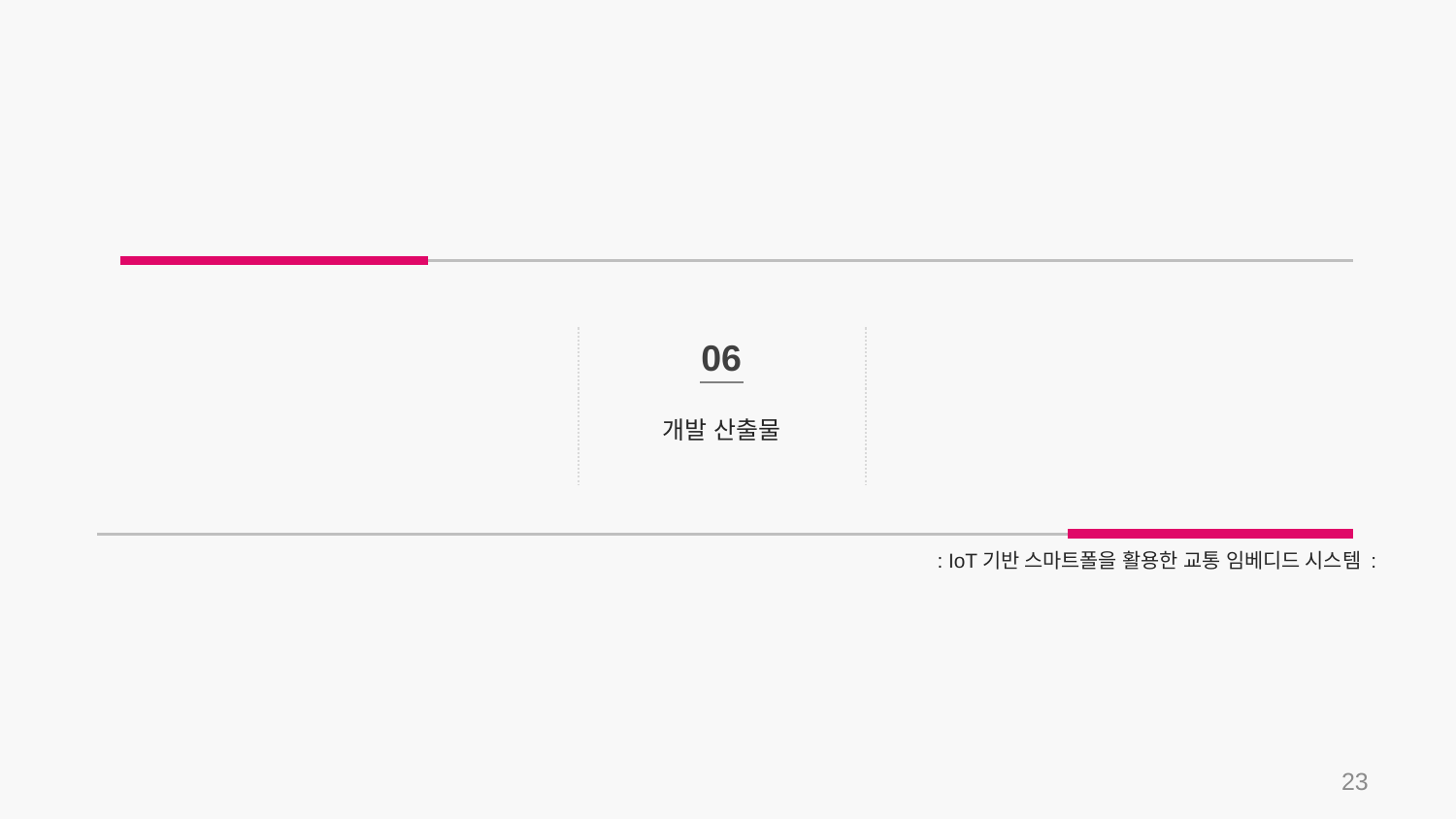

06
개발 산출물
: IoT기반 스마트폴을 활용한 교통 임베디드 시스템 :
23